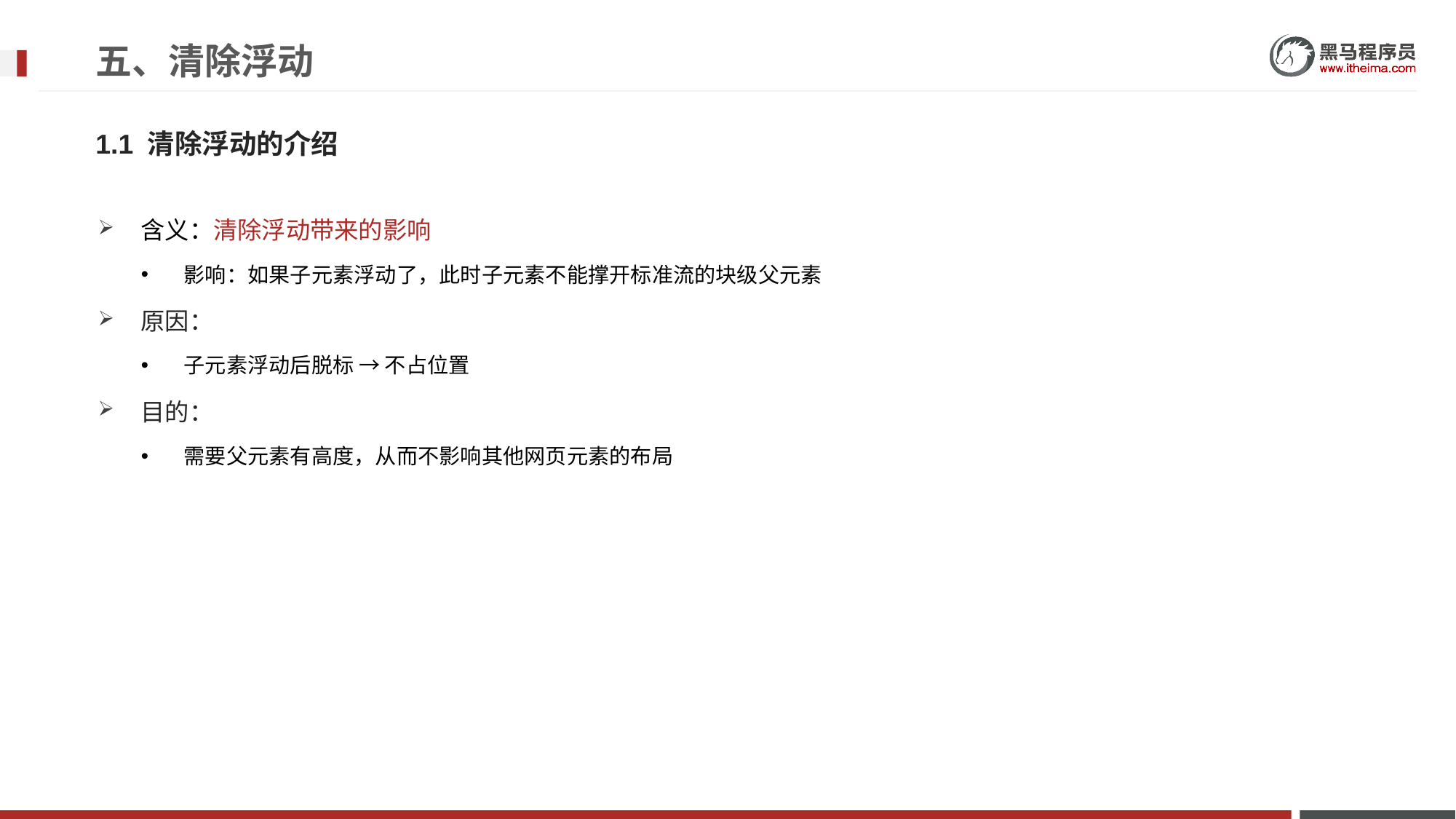

# 五、清除浮动
1.1 清除浮动的介绍
含义：清除浮动带来的影响
影响：如果子元素浮动了，此时子元素不能撑开标准流的块级父元素
原因：
子元素浮动后脱标 → 不占位置
目的：
需要父元素有高度，从而不影响其他网页元素的布局